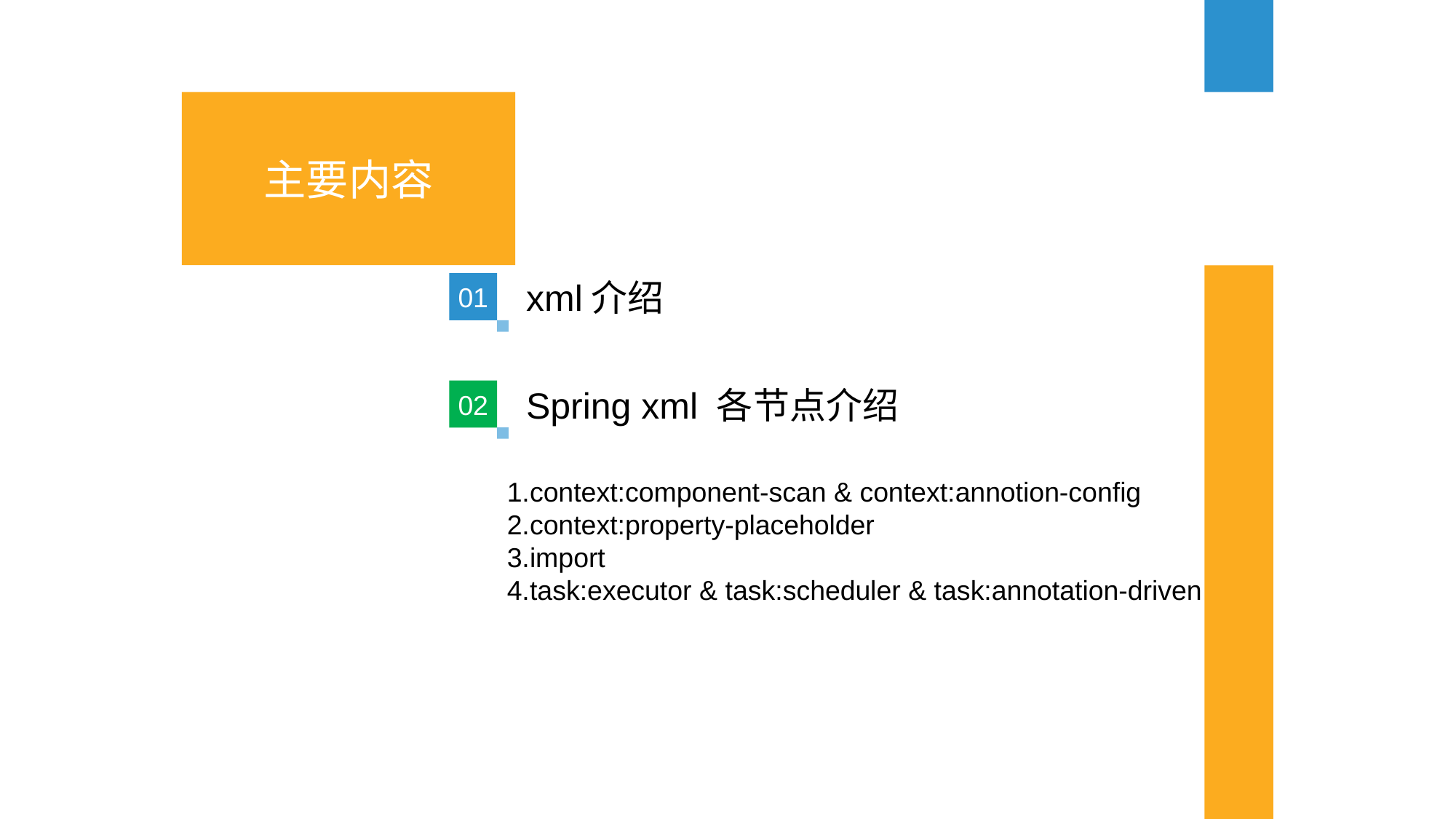

主要内容

xml介绍
01

Spring xml 各节点介绍
02

1.context:component-scan & context:annotion-config
2.context:property-placeholder
3.import
4.task:executor & task:scheduler & task:annotation-driven